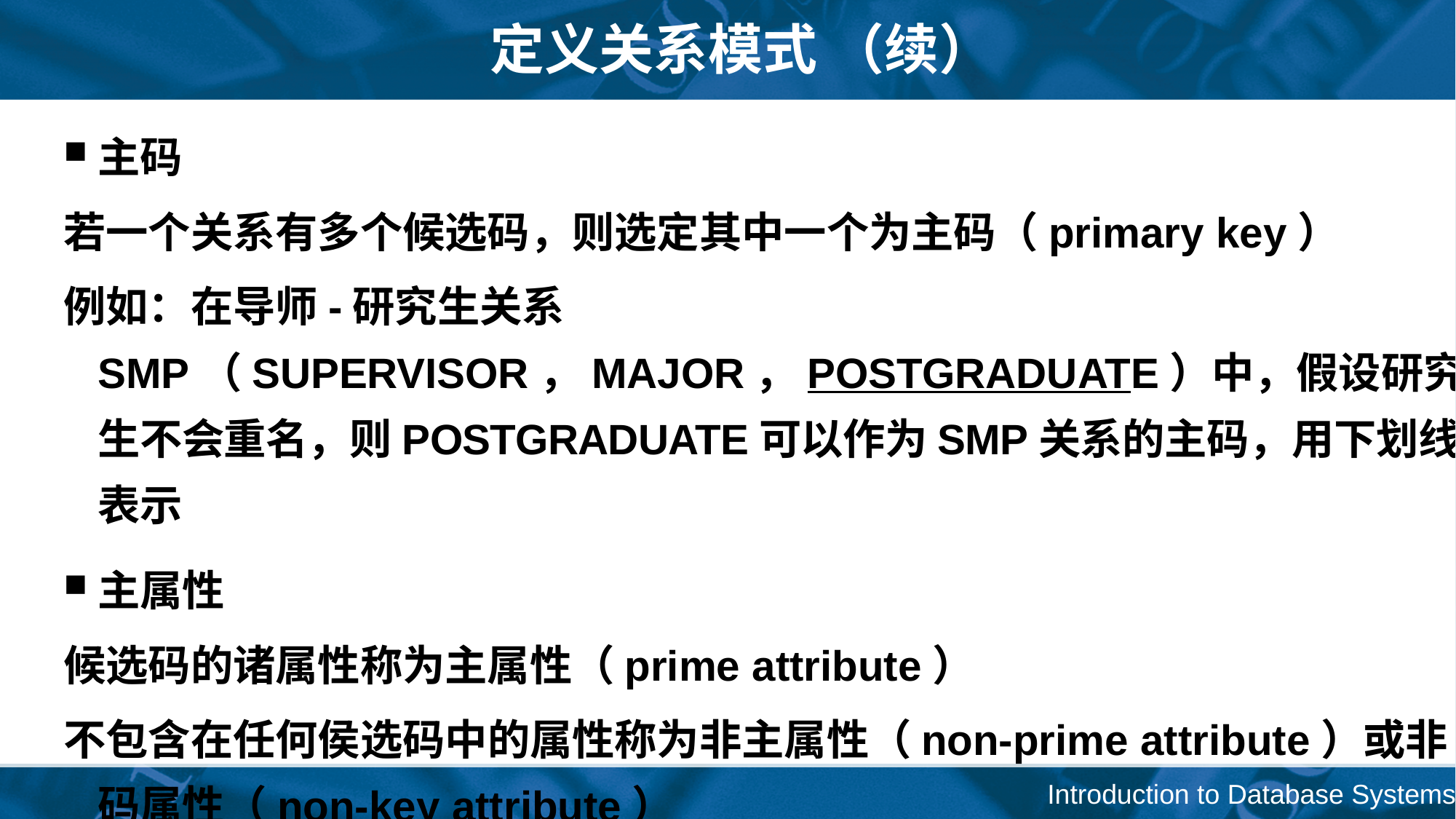

# 定义关系模式 （续）
主码
若一个关系有多个候选码，则选定其中一个为主码（primary key）
例如：在导师-研究生关系SMP（SUPERVISOR，MAJOR，POSTGRADUATE）中，假设研究生不会重名，则POSTGRADUATE可以作为SMP关系的主码，用下划线表示
主属性
候选码的诸属性称为主属性（prime attribute）
不包含在任何侯选码中的属性称为非主属性（non-prime attribute）或非码属性（non-key attribute）